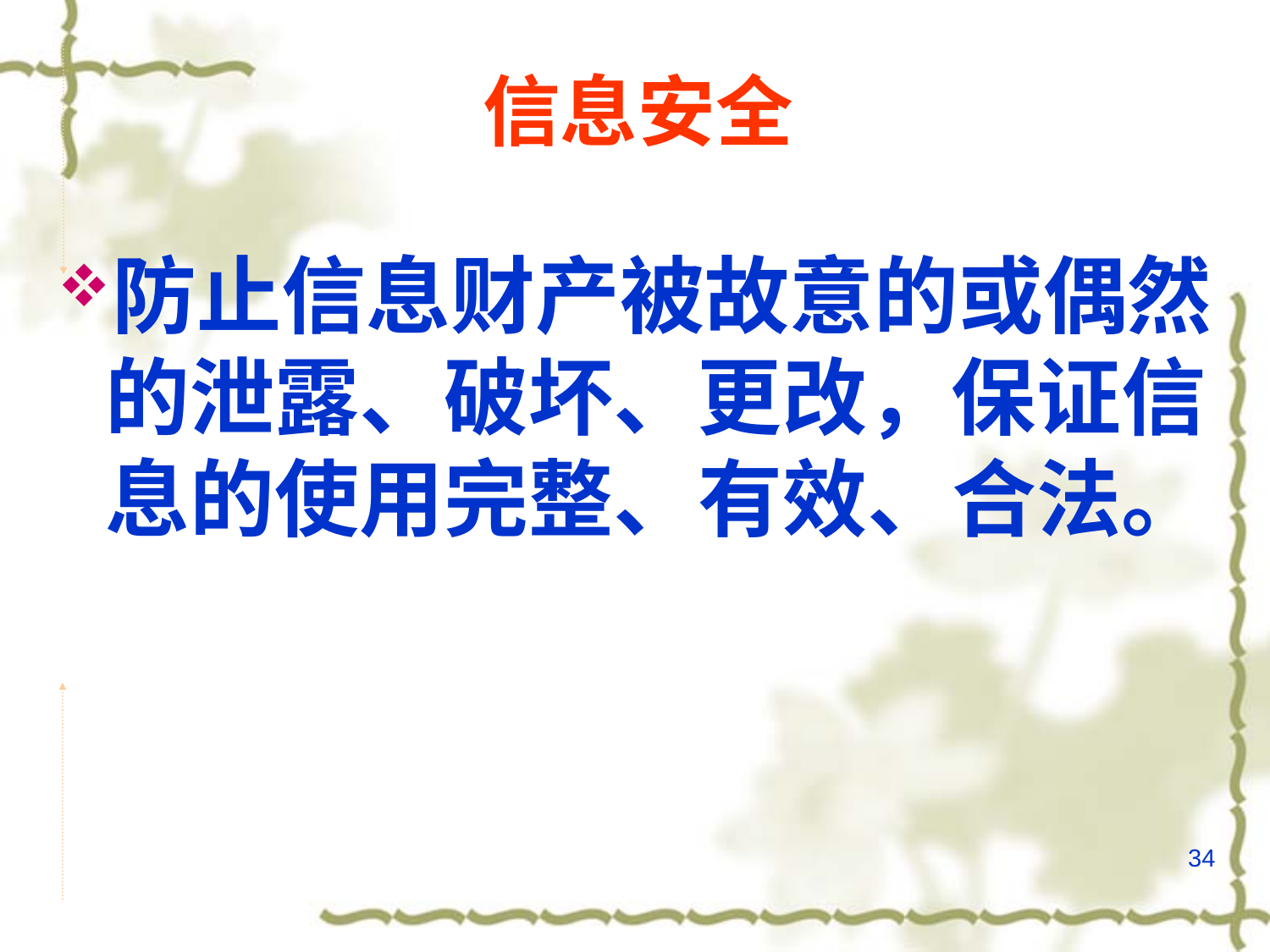

# 信息安全
防止信息财产被故意的或偶然的泄露、破坏、更改，保证信息的使用完整、有效、合法。
34